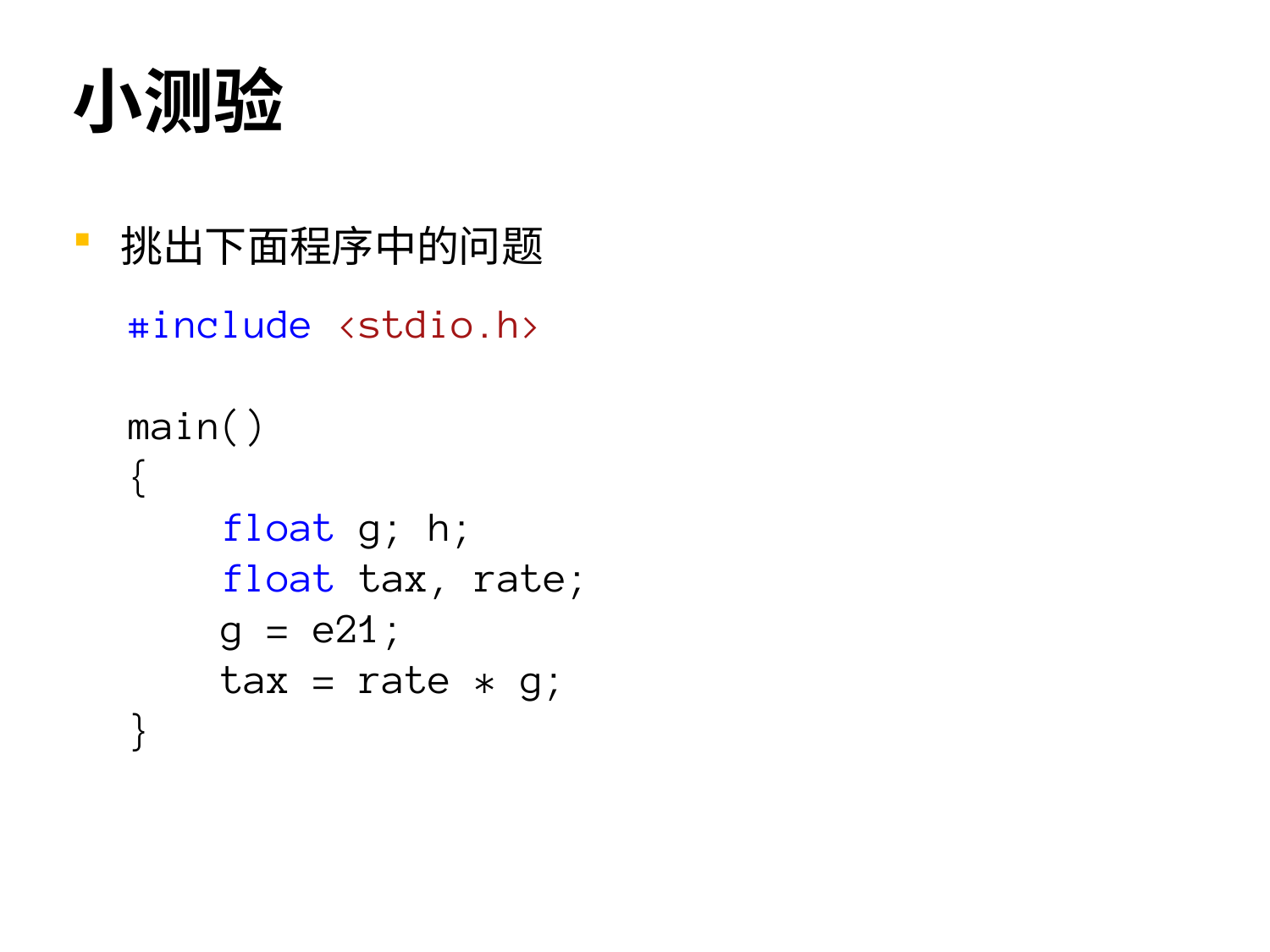

# 小测验
挑出下面程序中的问题
#include <stdio.h>
main()
{
    float g; h;
    float tax, rate;
    g = e21;
    tax = rate * g;
}